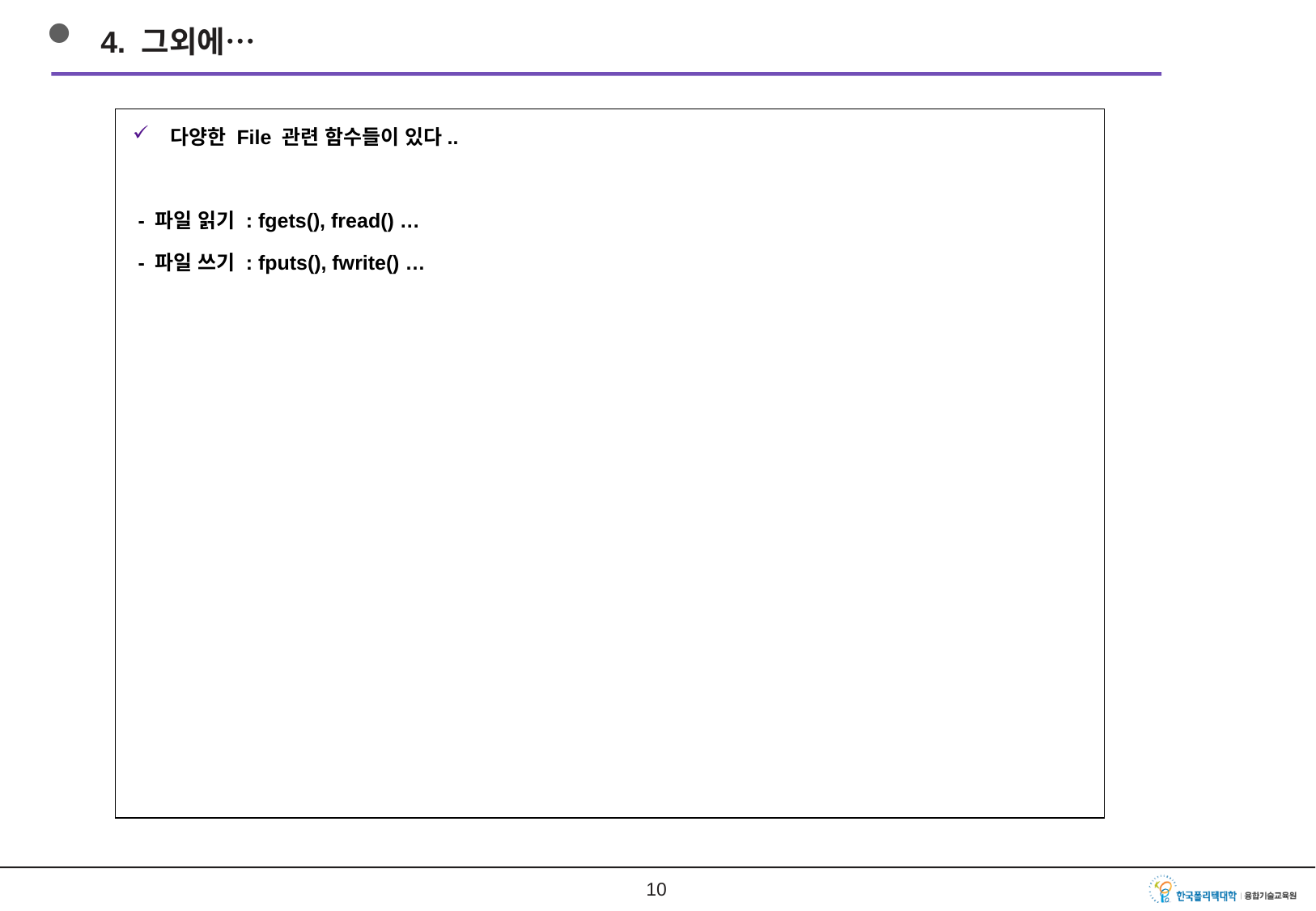

4. 그외에…
다양한 File 관련 함수들이 있다..

 - 파일 읽기 : fgets(), fread() …
 - 파일 쓰기 : fputs(), fwrite() …

10